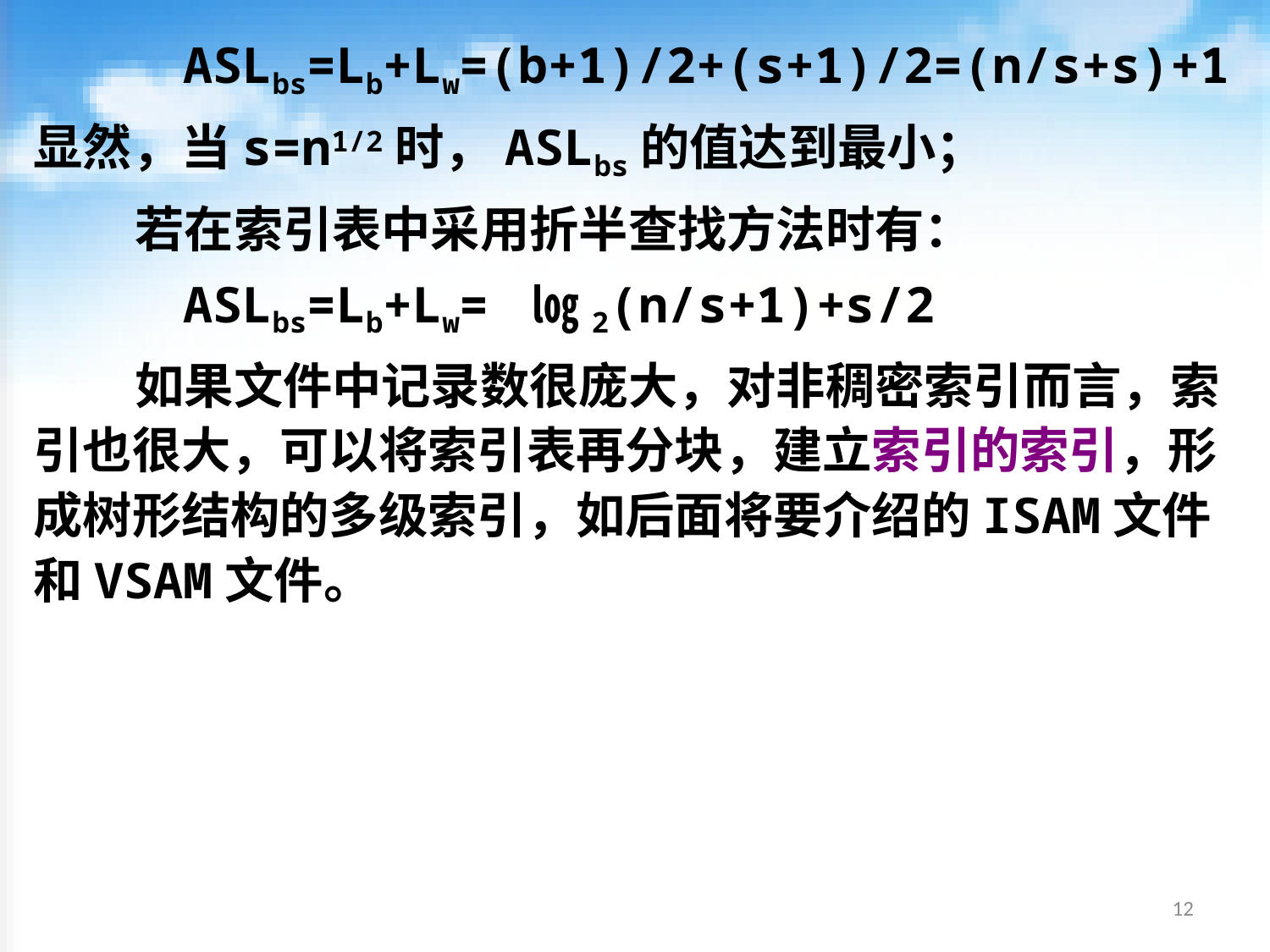

ASLbs=Lb+Lw=(b+1)/2+(s+1)/2=(n/s+s)+1
显然，当s=n1/2时，ASLbs的值达到最小；
        若在索引表中采用折半查找方法时有：
ASLbs=Lb+Lw= ㏒2(n/s+1)+s/2
        如果文件中记录数很庞大，对非稠密索引而言，索引也很大，可以将索引表再分块，建立索引的索引，形成树形结构的多级索引，如后面将要介绍的ISAM文件和VSAM文件。
12